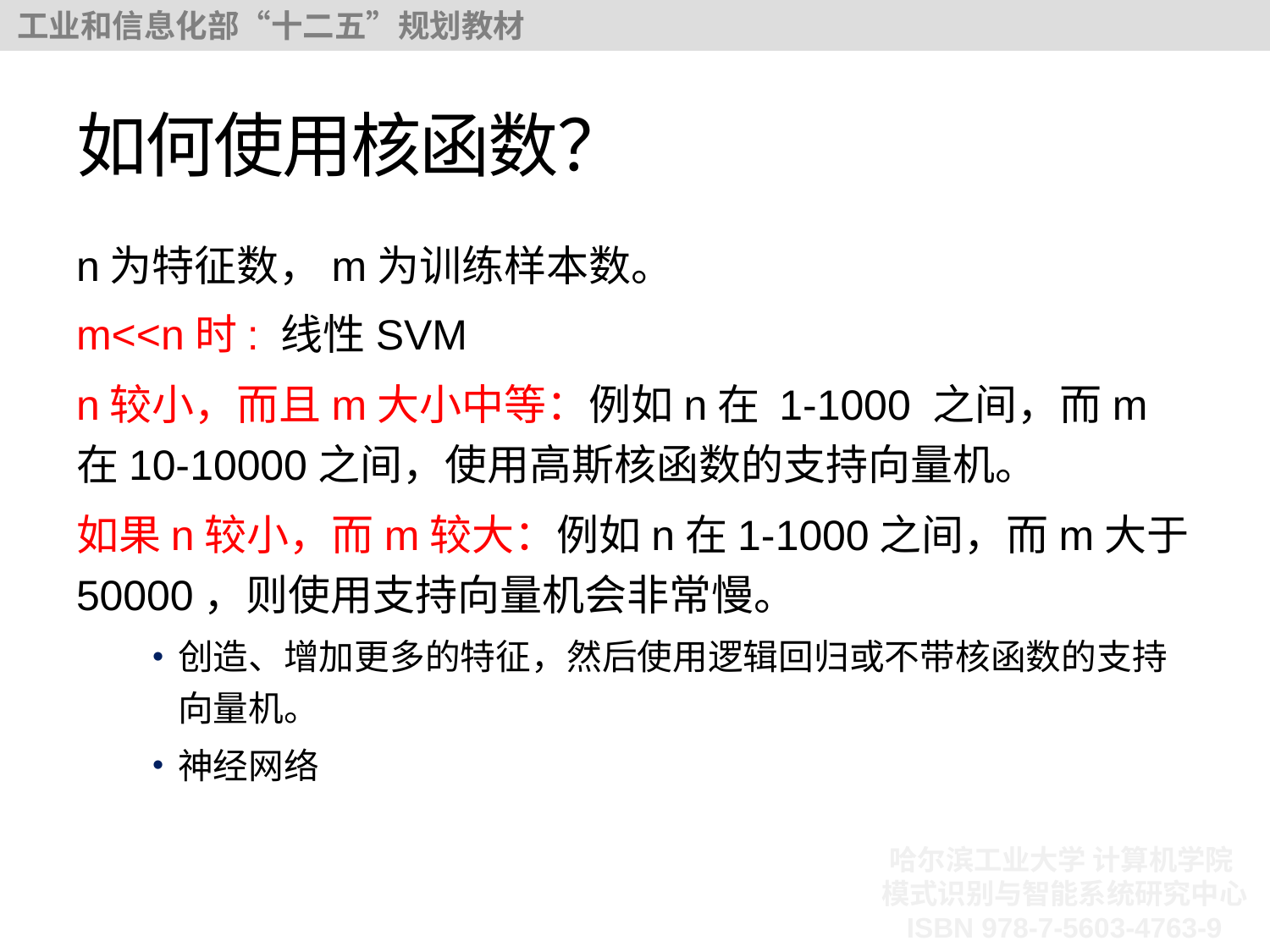

# 如何使用核函数？
n为特征数，m为训练样本数。
m<<n时: 线性SVM
n较小，而且m大小中等：例如n在 1-1000 之间，而m在10-10000之间，使用高斯核函数的支持向量机。
如果n较小，而m较大：例如n在1-1000之间，而m大于50000，则使用支持向量机会非常慢。
创造、增加更多的特征，然后使用逻辑回归或不带核函数的支持向量机。
神经网络